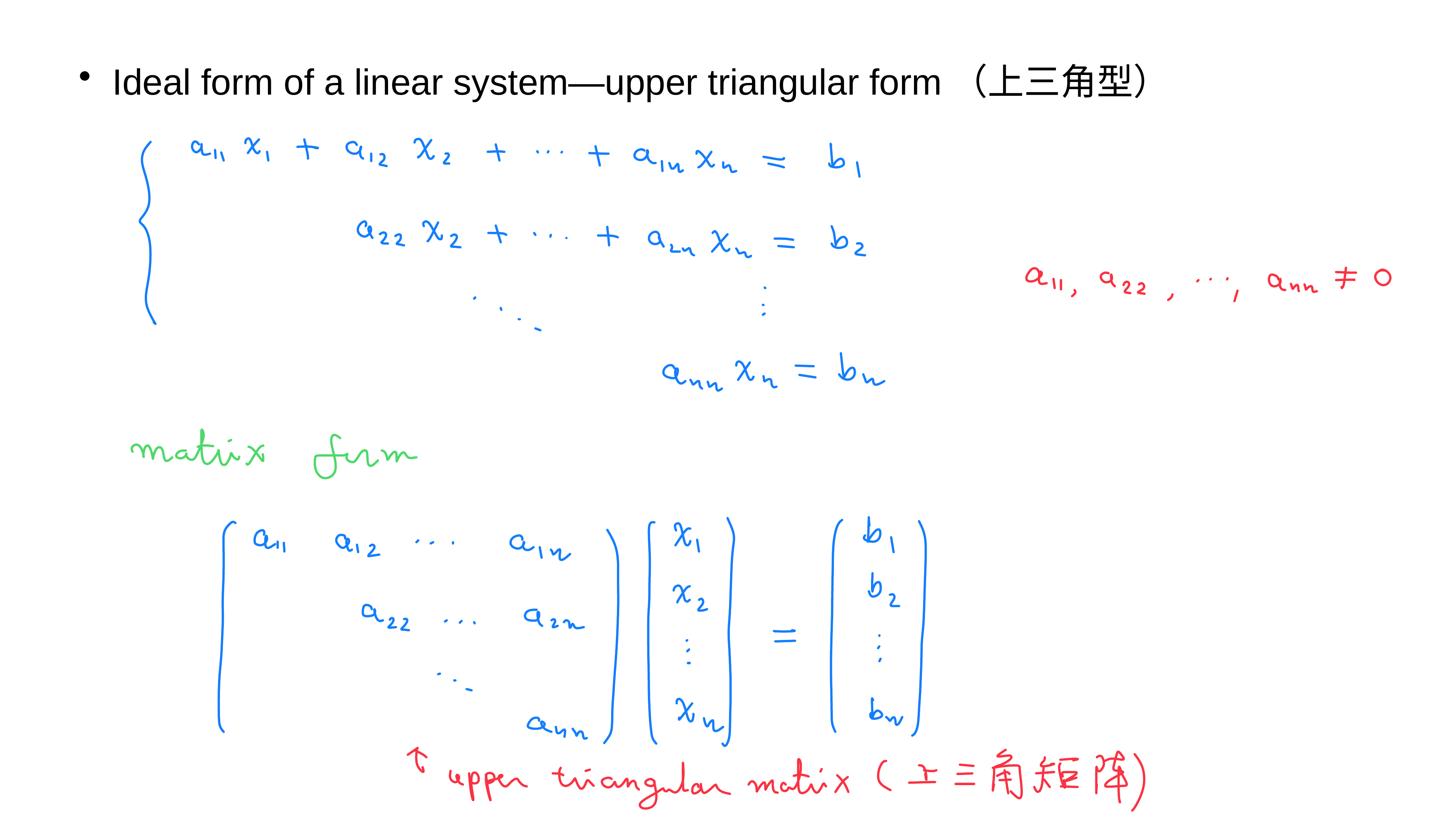

Ideal form of a linear system—upper triangular form（上三角型）